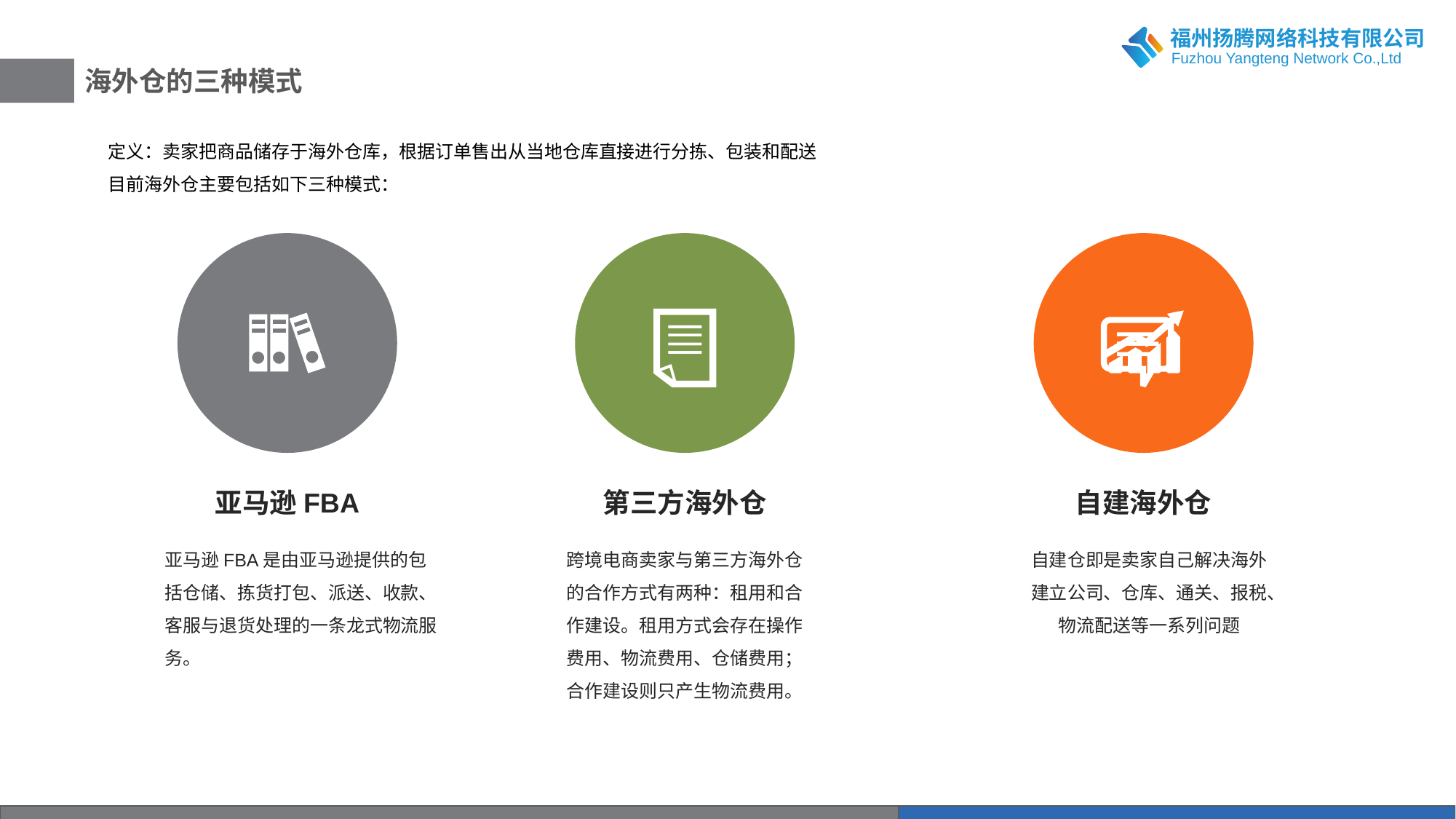

海外仓的三种模式
定义：卖家把商品储存于海外仓库，根据订单售出从当地仓库直接进行分拣、包装和配送
目前海外仓主要包括如下三种模式：

亚马逊FBA
第三方海外仓
自建海外仓
亚马逊FBA是由亚马逊提供的包括仓储、拣货打包、派送、收款、客服与退货处理的一条龙式物流服务。
自建仓即是卖家自己解决海外建立公司、仓库、通关、报税、物流配送等一系列问题
跨境电商卖家与第三方海外仓的合作方式有两种：租用和合作建设。租用方式会存在操作费用、物流费用、仓储费用；合作建设则只产生物流费用。